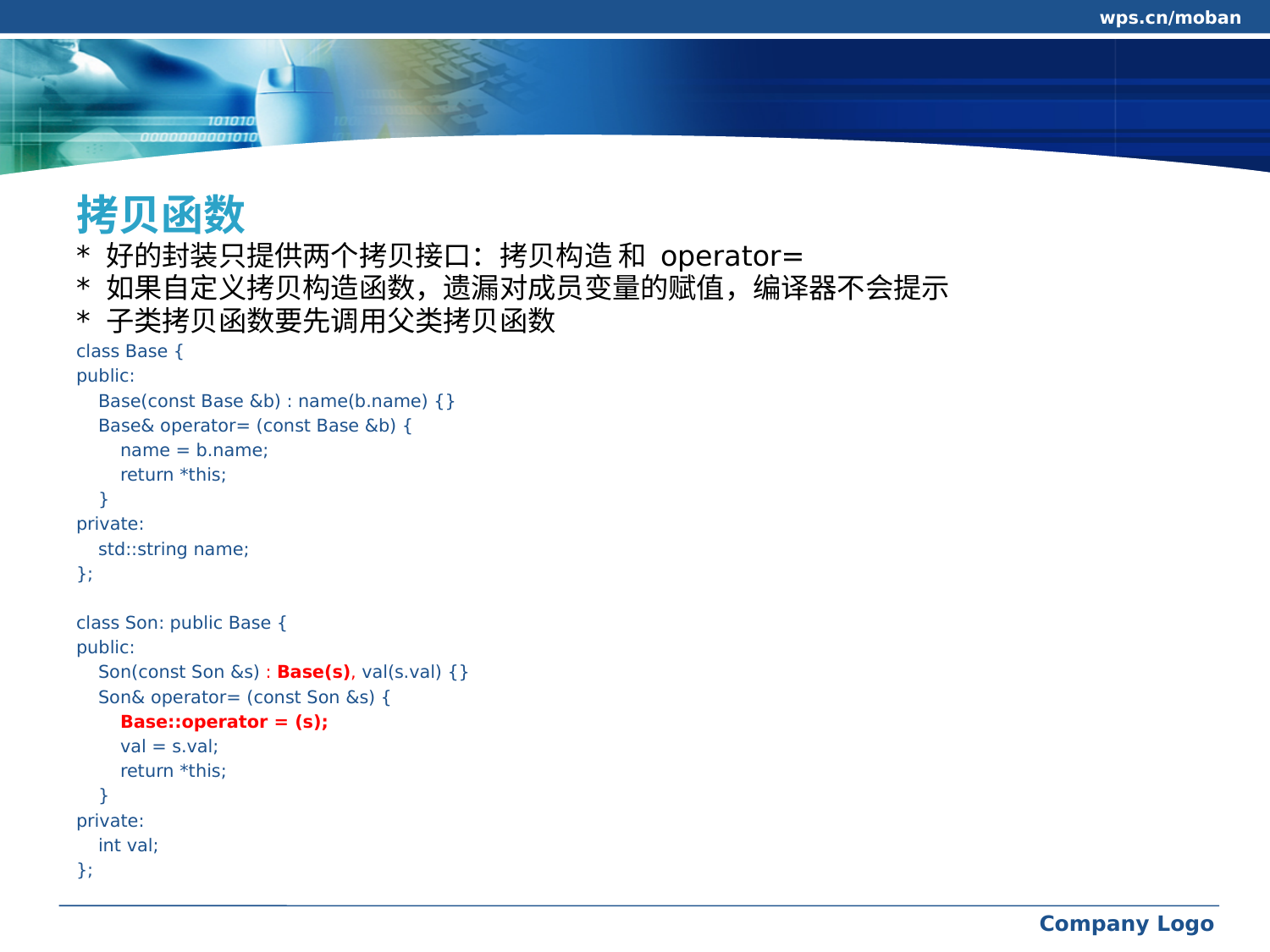

wps.cn/moban

#
拷贝函数
* 好的封装只提供两个拷贝接口：拷贝构造 和 operator=
* 如果自定义拷贝构造函数，遗漏对成员变量的赋值，编译器不会提示
* 子类拷贝函数要先调用父类拷贝函数
class Base {
public:
    Base(const Base &b) : name(b.name) {}
    Base& operator= (const Base &b) {
        name = b.name;
        return *this;
    }
private:
    std::string name;
};

class Son: public Base {
public:
    Son(const Son &s) : Base(s), val(s.val) {}
    Son& operator= (const Son &s) {
        Base::operator = (s);
        val = s.val;
        return *this;
    }
private:
    int val;
};

Company Logo